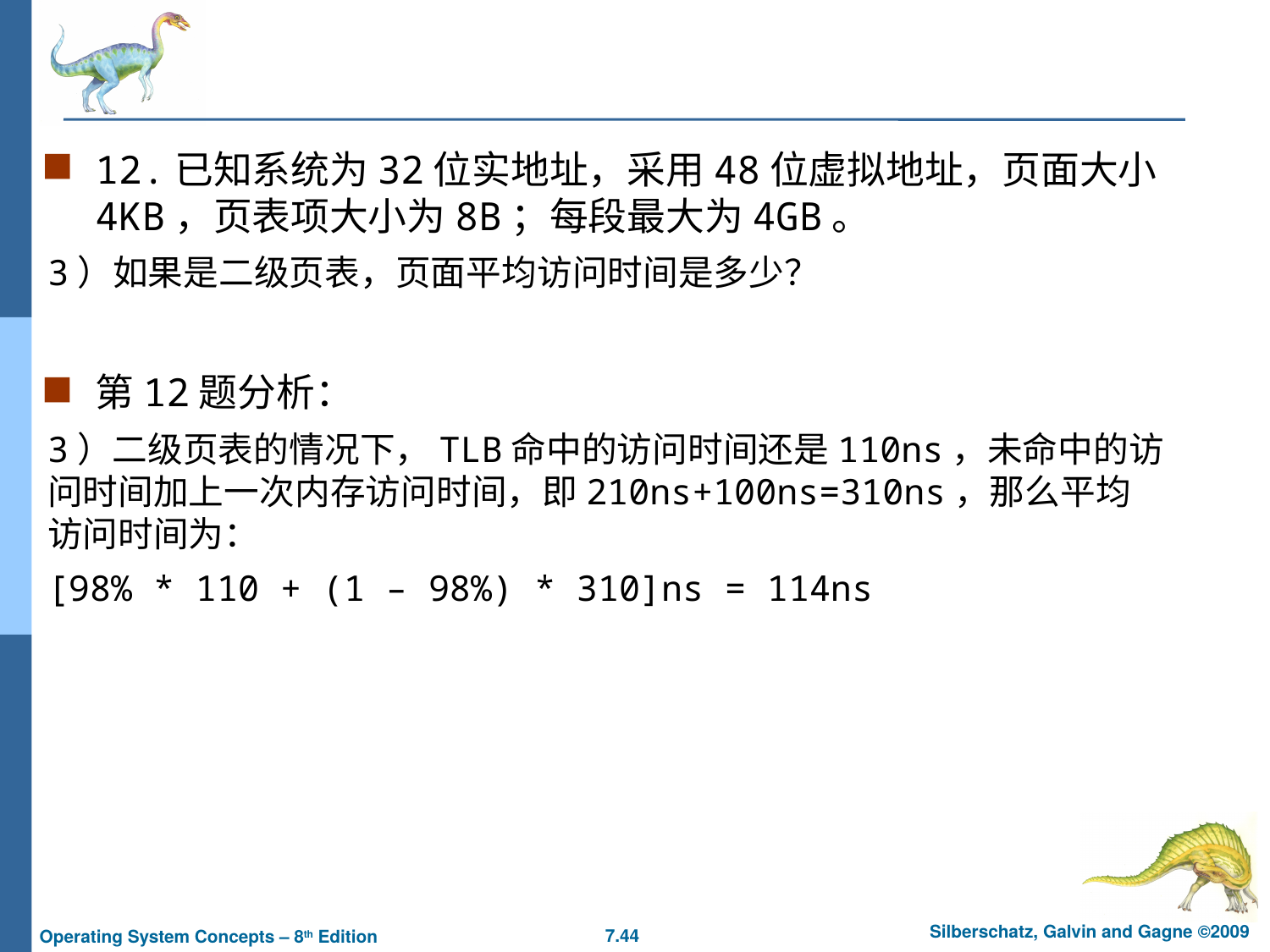

#
12.已知系统为32位实地址，采用48位虚拟地址，页面大小4KB，页表项大小为8B；每段最大为4GB。
3）如果是二级页表，页面平均访问时间是多少？
第12题分析：
3）二级页表的情况下，TLB命中的访问时间还是110ns，未命中的访问时间加上一次内存访问时间，即210ns+100ns=310ns，那么平均访问时间为：
[98% * 110 + (1 – 98%) * 310]ns = 114ns